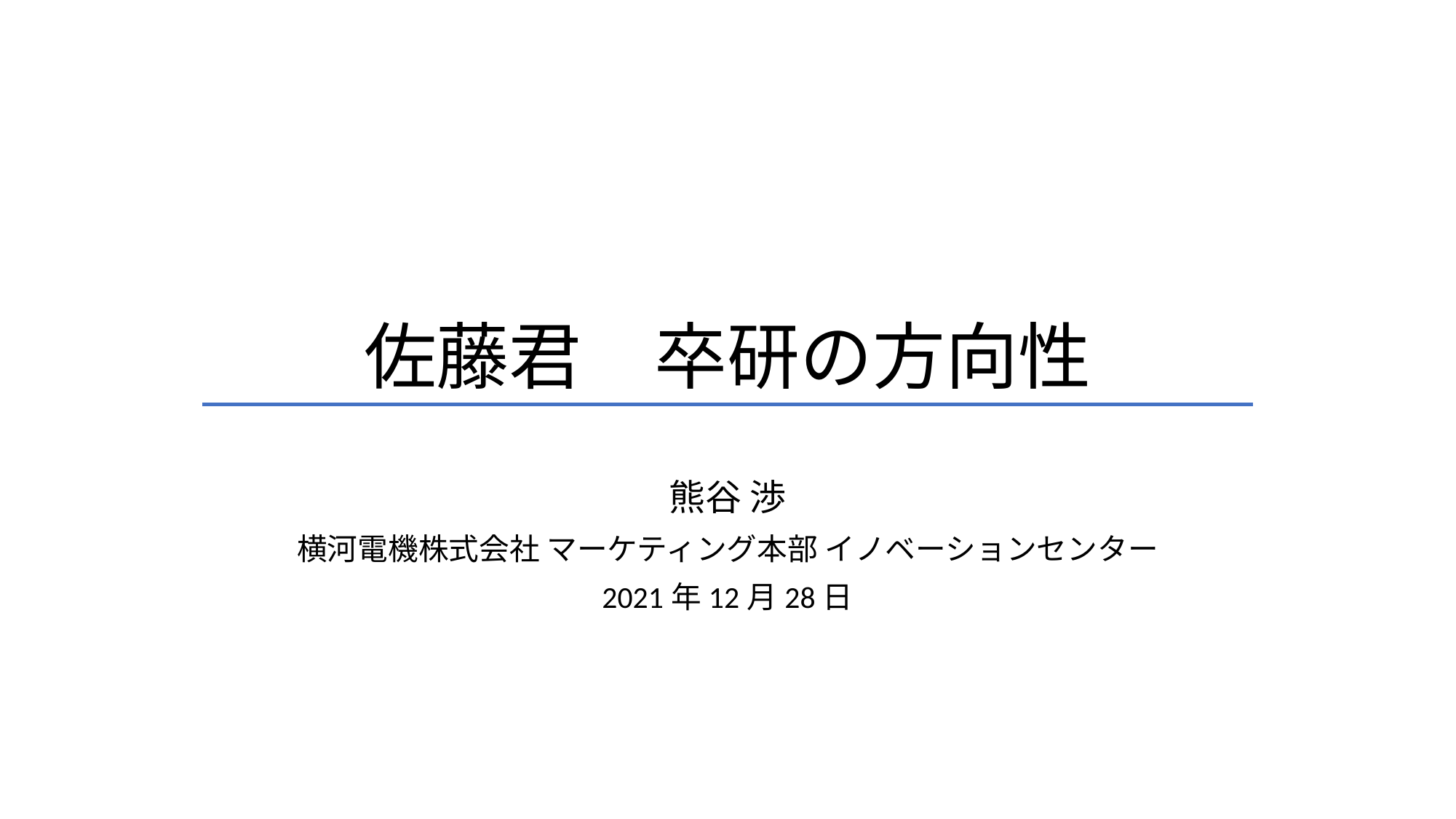

# 佐藤君　卒研の方向性
熊谷 渉
横河電機株式会社 マーケティング本部 イノベーションセンター
2021年12月28日